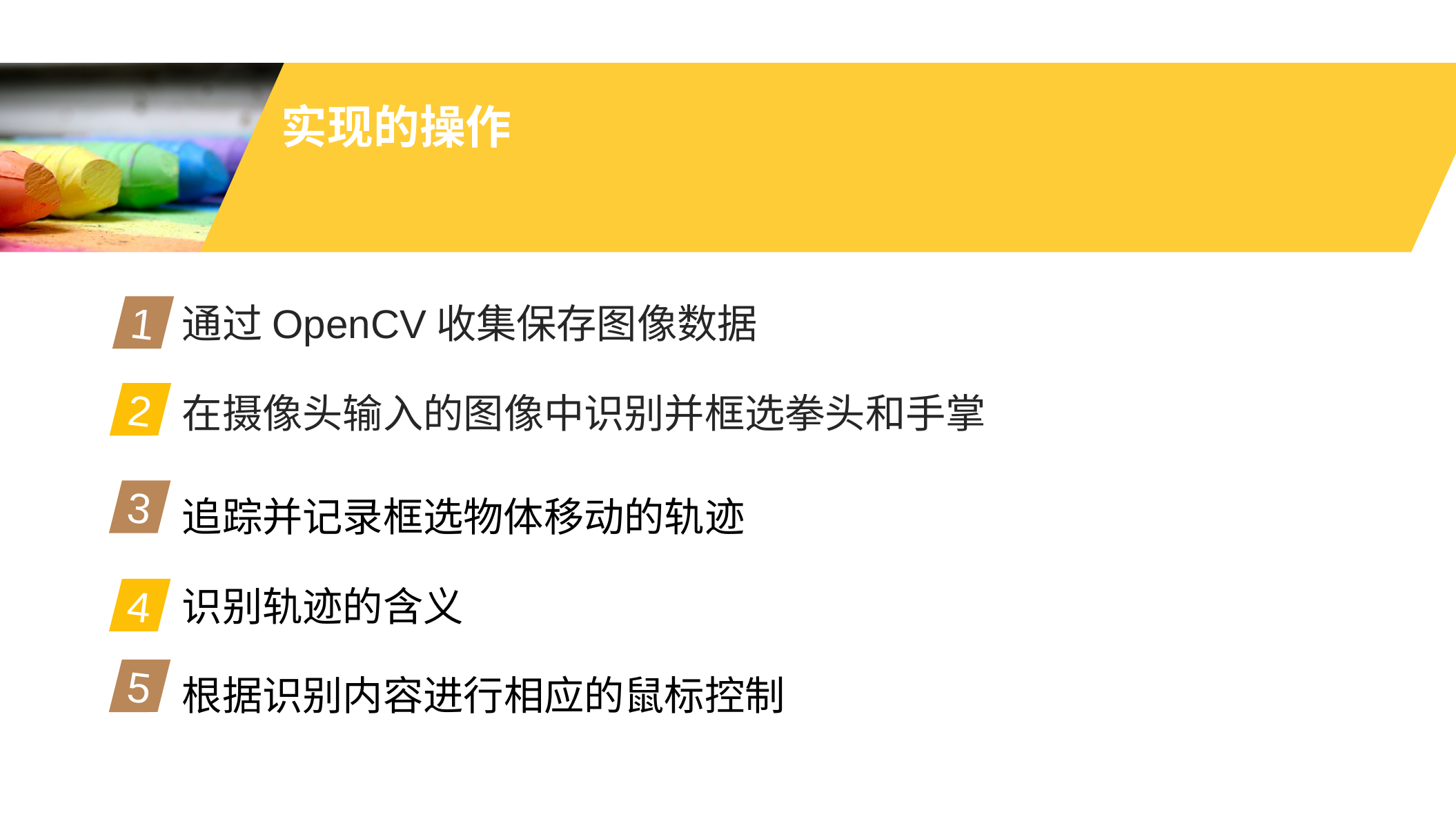

实现的操作
1
通过OpenCV收集保存图像数据
2
在摄像头输入的图像中识别并框选拳头和手掌
3
追踪并记录框选物体移动的轨迹
4
识别轨迹的含义
5
根据识别内容进行相应的鼠标控制